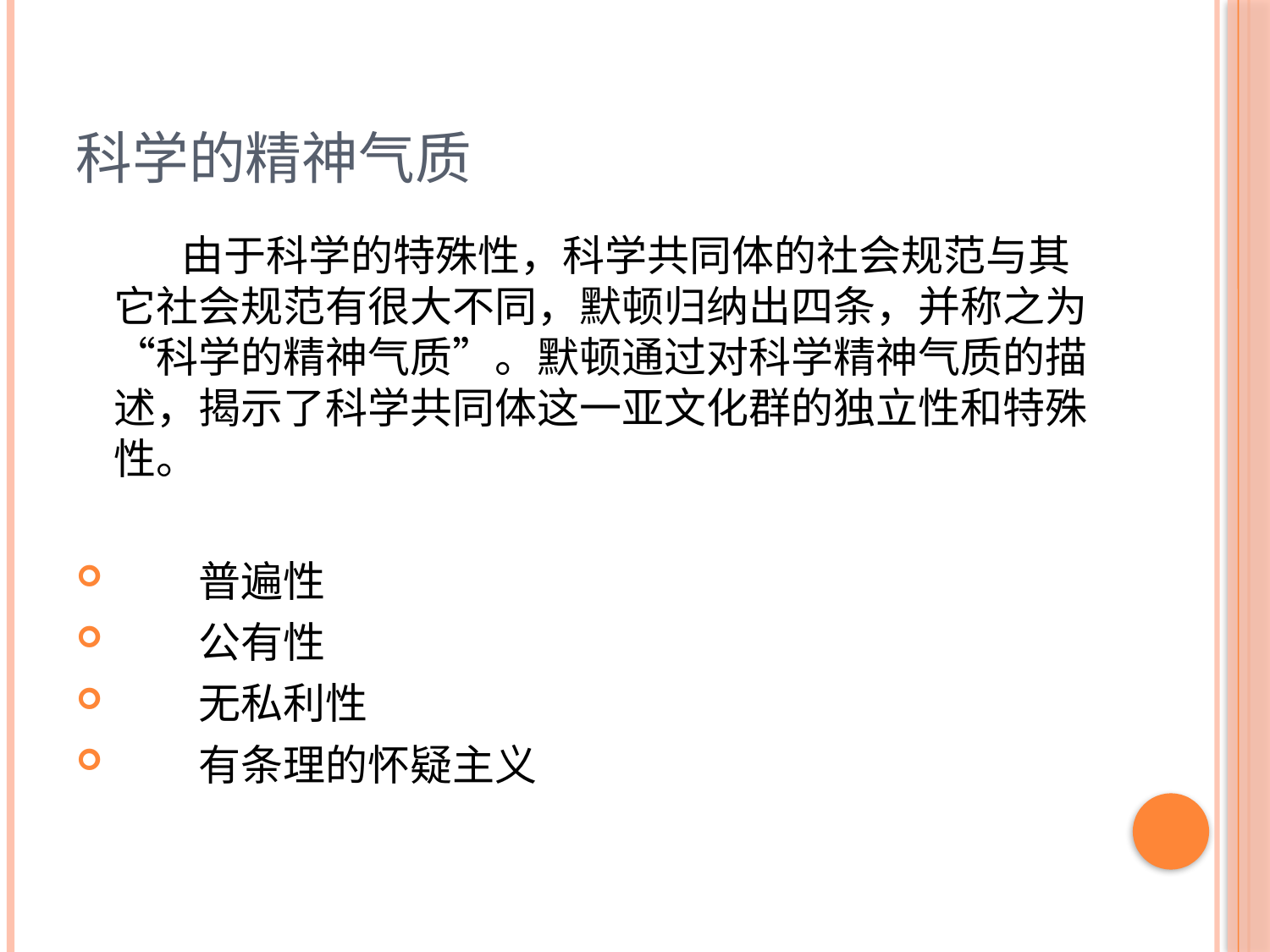

# 科学的精神气质
          由于科学的特殊性，科学共同体的社会规范与其它社会规范有很大不同，默顿归纳出四条，并称之为“科学的精神气质”。默顿通过对科学精神气质的描述，揭示了科学共同体这一亚文化群的独立性和特殊性。

　　普遍性
　　公有性
　　无私利性
　　有条理的怀疑主义